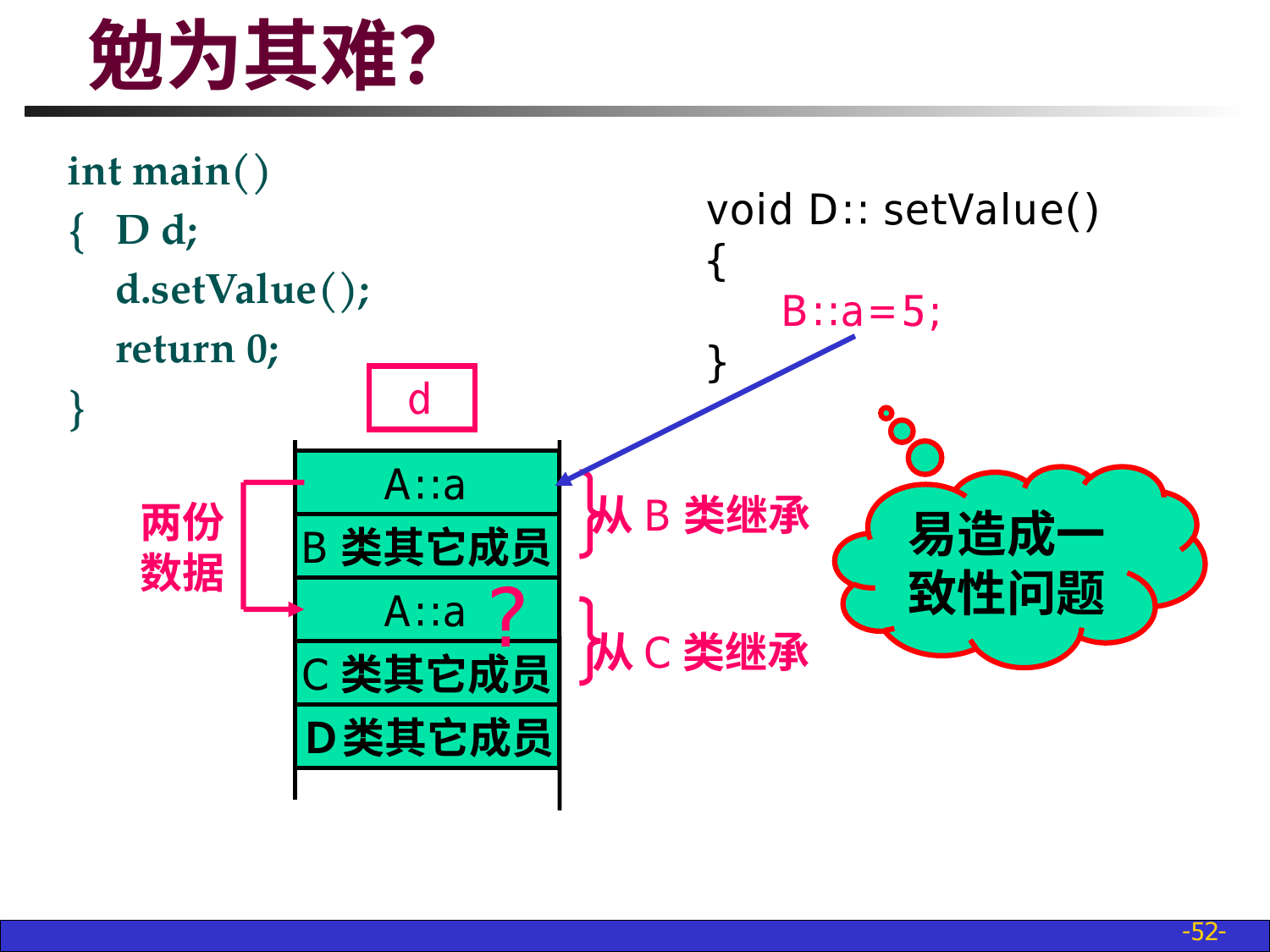

# 勉为其难？
int main()
{	D d;
	d.setValue();
	return 0;
}
void D:: setValue()
{
      B::a=5;
}

d

A::a
B类其它成员
A::a
C类其它成员
Ｄ类其它成员
易造成一致性问题

从B类继承

两份
数据
?

从C类继承
-52-